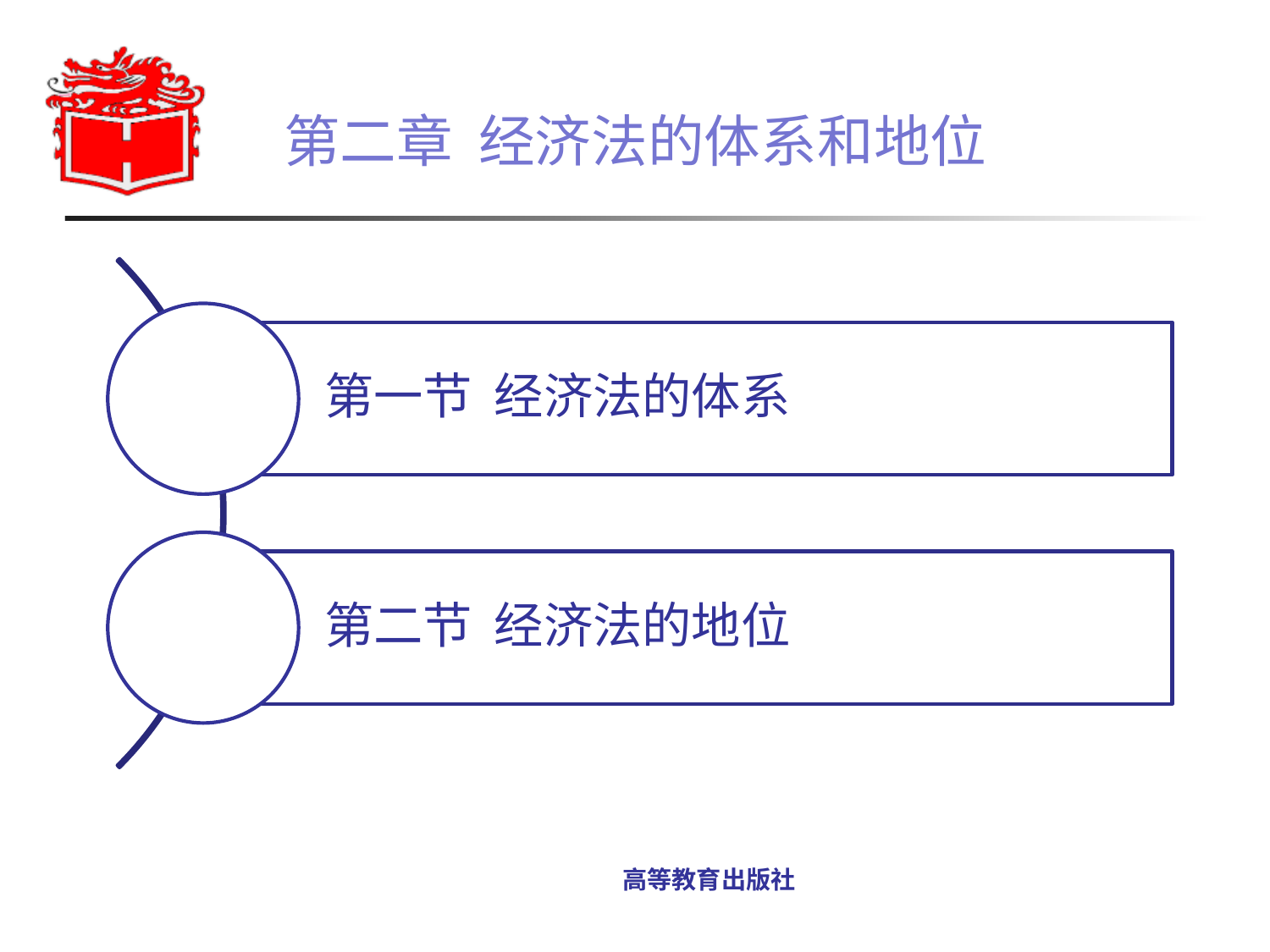

# 第二章  经济法的体系和地位
第一节  经济法的体系
第二节  经济法的地位

高等教育出版社